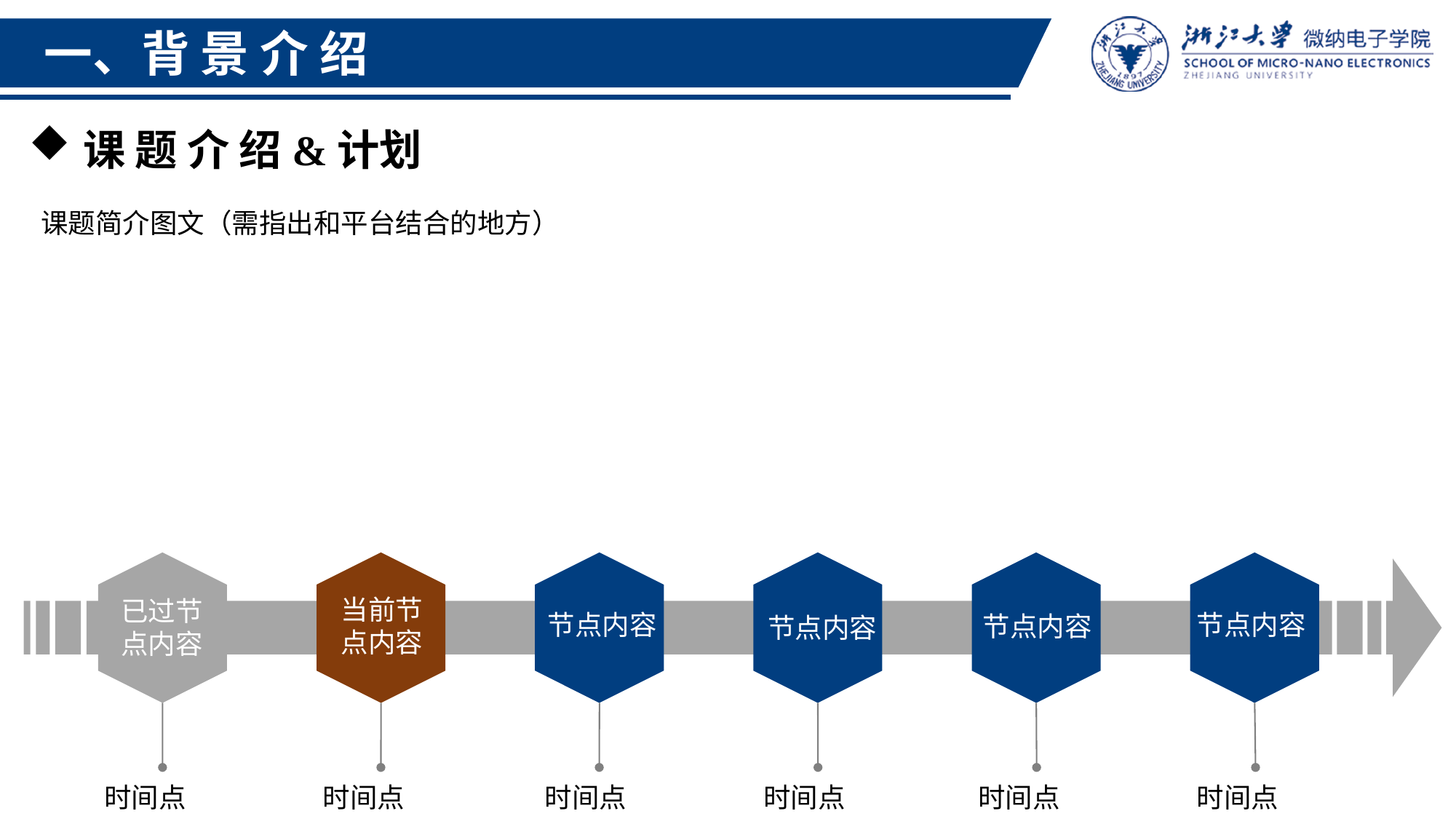

一、背 景 介 绍
课 题 介 绍&计划
课题简介图文（需指出和平台结合的地方）

当前节点内容
已过节点内容
节点内容
节点内容
节点内容
节点内容
时间点
时间点
时间点
时间点
时间点
时间点